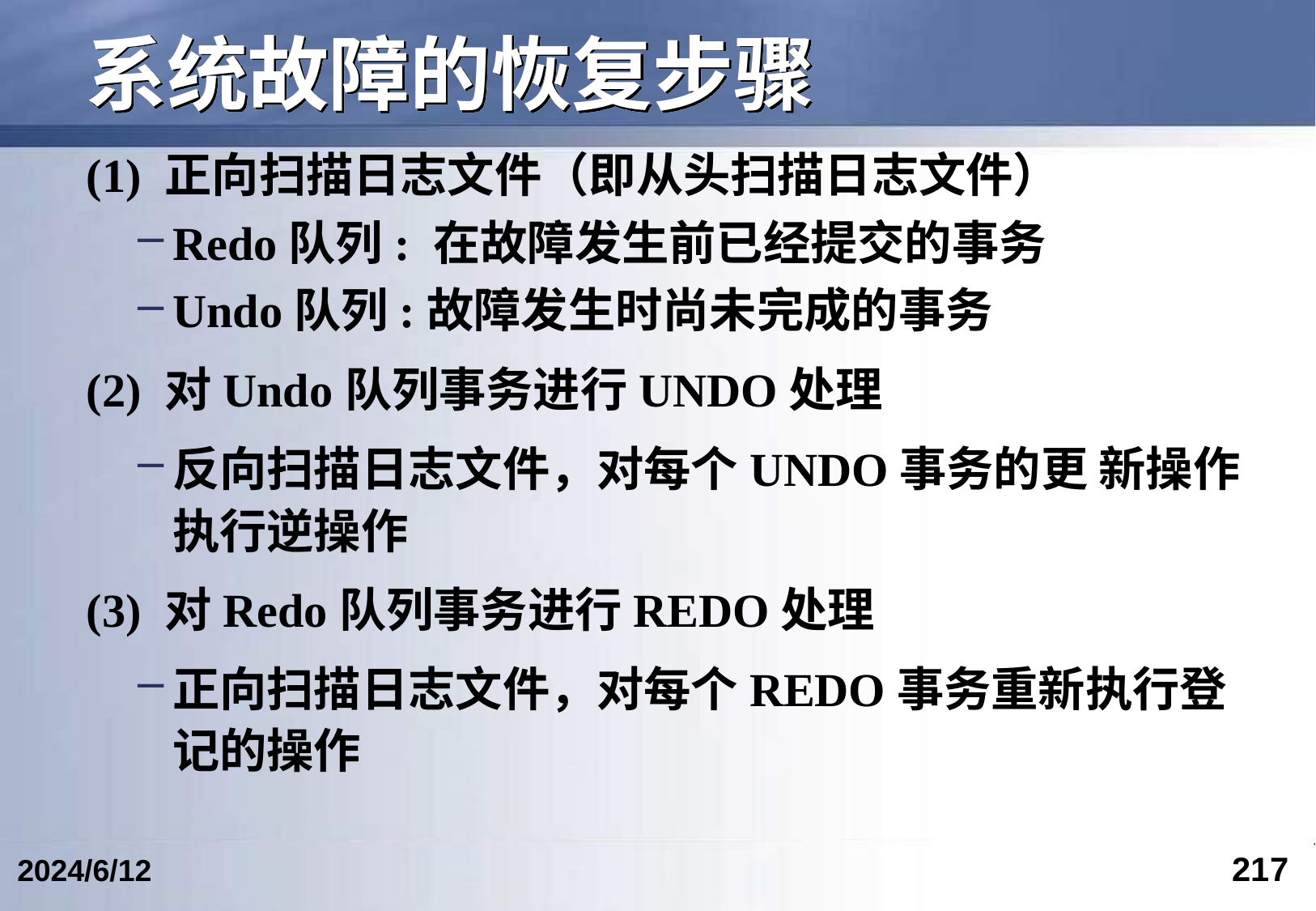

# 系统故障的恢复步骤
(1) 正向扫描日志文件（即从头扫描日志文件）
Redo队列: 在故障发生前已经提交的事务
Undo队列:故障发生时尚未完成的事务
(2) 对Undo队列事务进行UNDO处理
反向扫描日志文件，对每个UNDO事务的更 新操作执行逆操作
(3) 对Redo队列事务进行REDO处理
正向扫描日志文件，对每个REDO事务重新执行登记的操作
217
2024/6/12